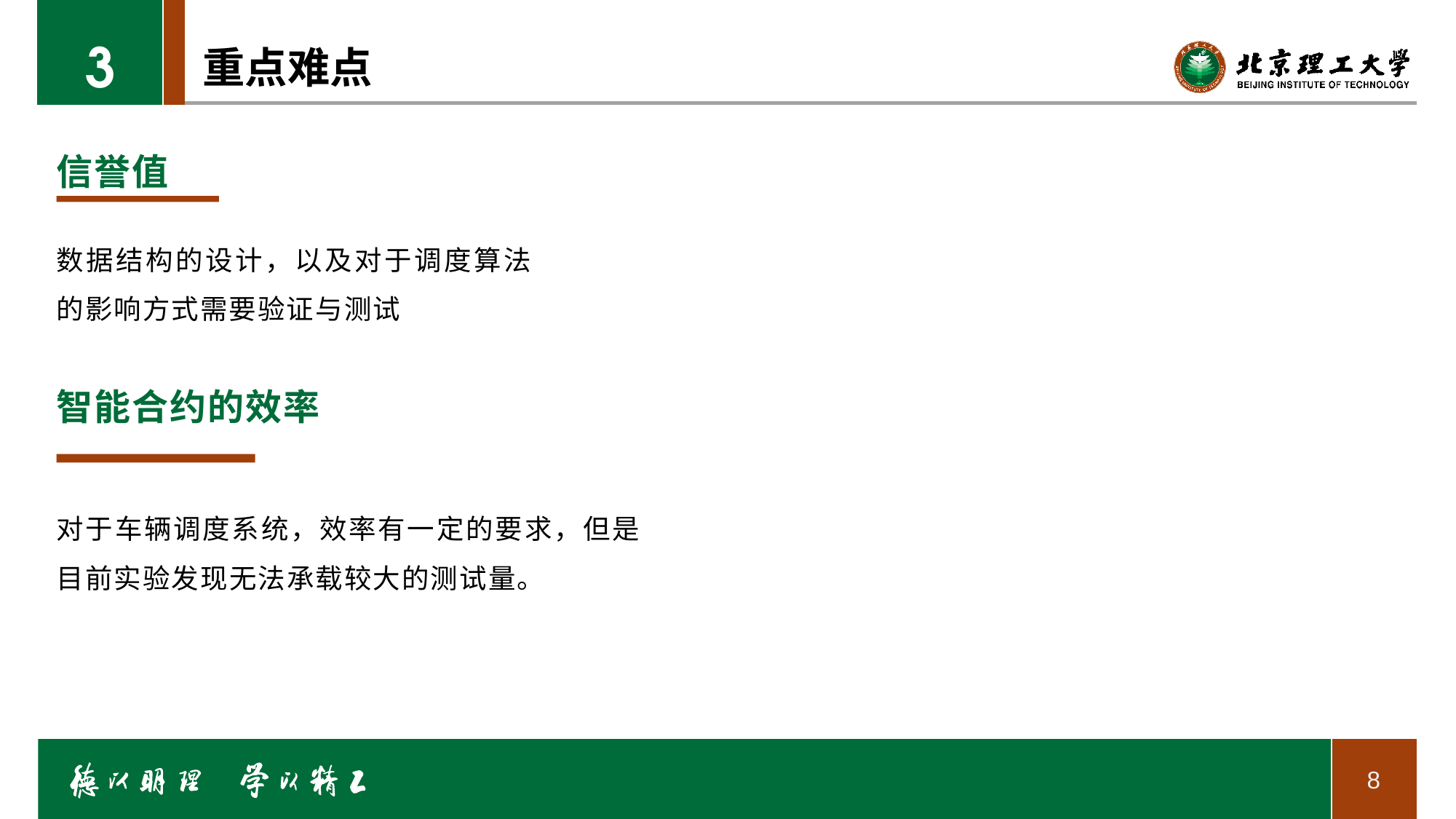

3
# 重点难点
信誉值

数据结构的设计，以及对于调度算法的影响方式需要验证与测试
智能合约的效率

对于车辆调度系统，效率有一定的要求，但是目前实验发现无法承载较大的测试量。